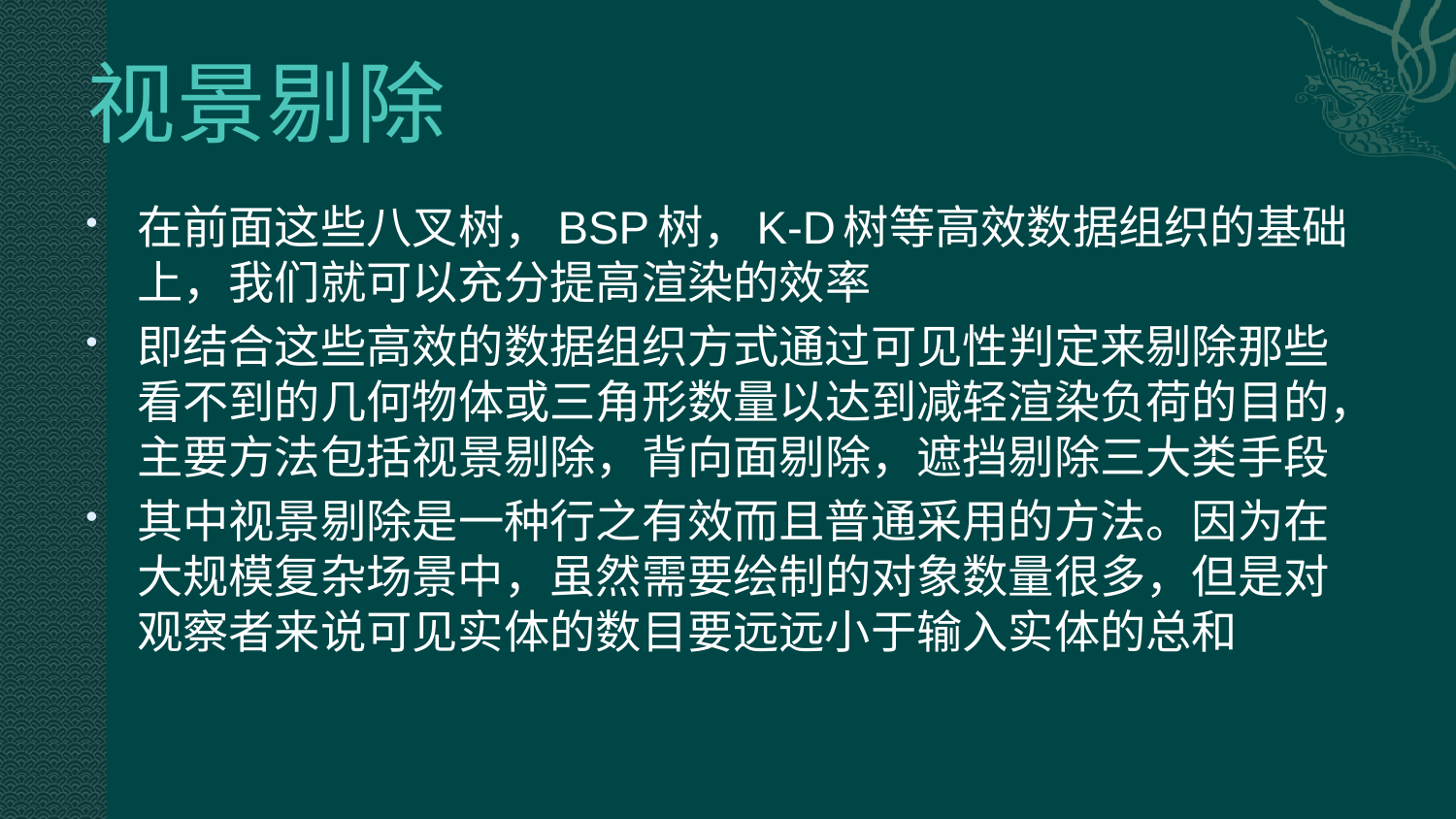

# 视景剔除
在前面这些八叉树，BSP树，K-D树等高效数据组织的基础上，我们就可以充分提高渲染的效率
即结合这些高效的数据组织方式通过可见性判定来剔除那些看不到的几何物体或三角形数量以达到减轻渲染负荷的目的，主要方法包括视景剔除，背向面剔除，遮挡剔除三大类手段
其中视景剔除是一种行之有效而且普通采用的方法。因为在大规模复杂场景中，虽然需要绘制的对象数量很多，但是对观察者来说可见实体的数目要远远小于输入实体的总和